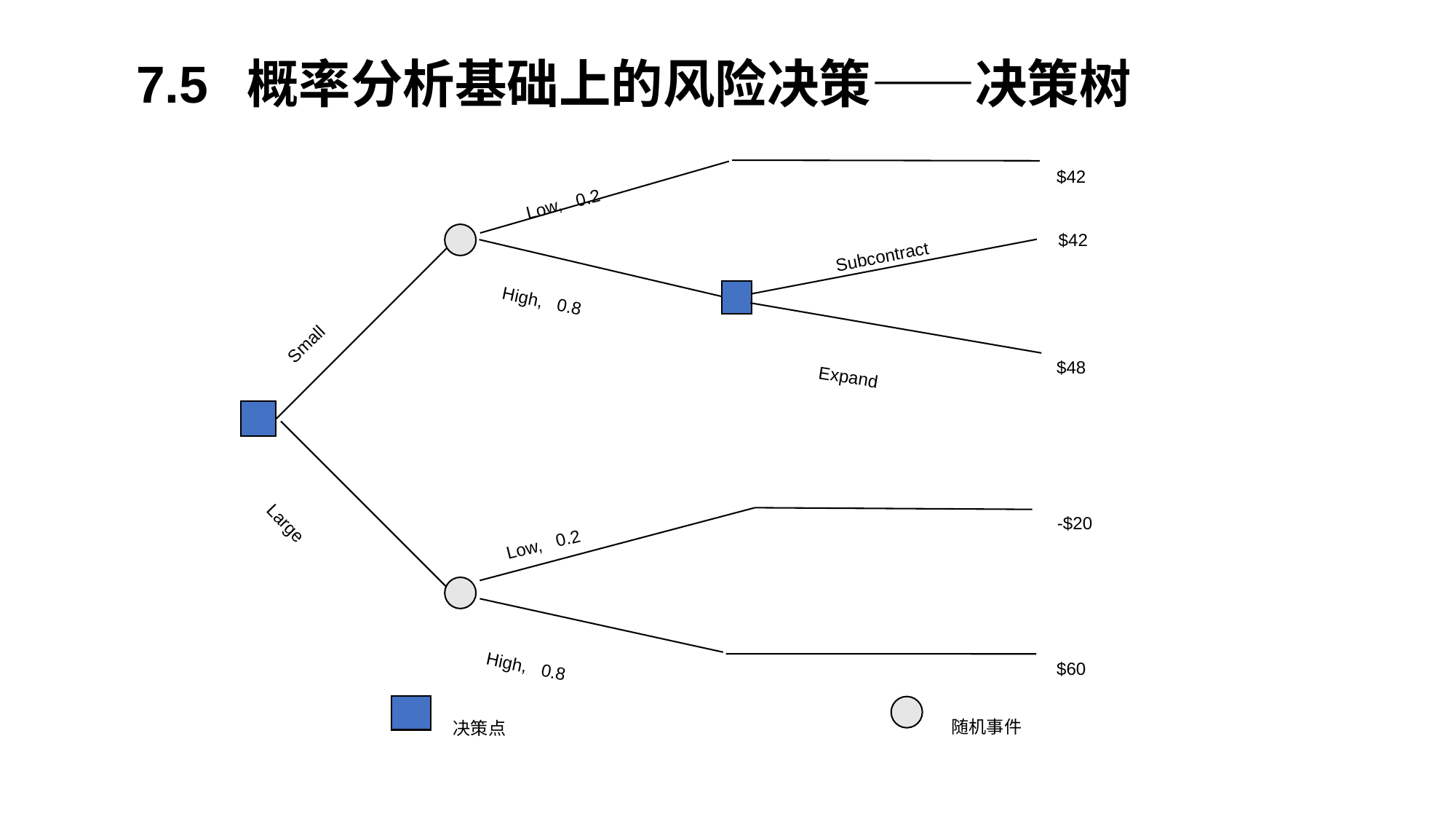

# 7.5  概率分析基础上的风险决策——决策树
$42

 Low,   0.2

$42
Subcontract

High,   0.8

Small
$48
Expand

-$20
Large

Low,   0.2

High,   0.8
$60

随机事件
决策点